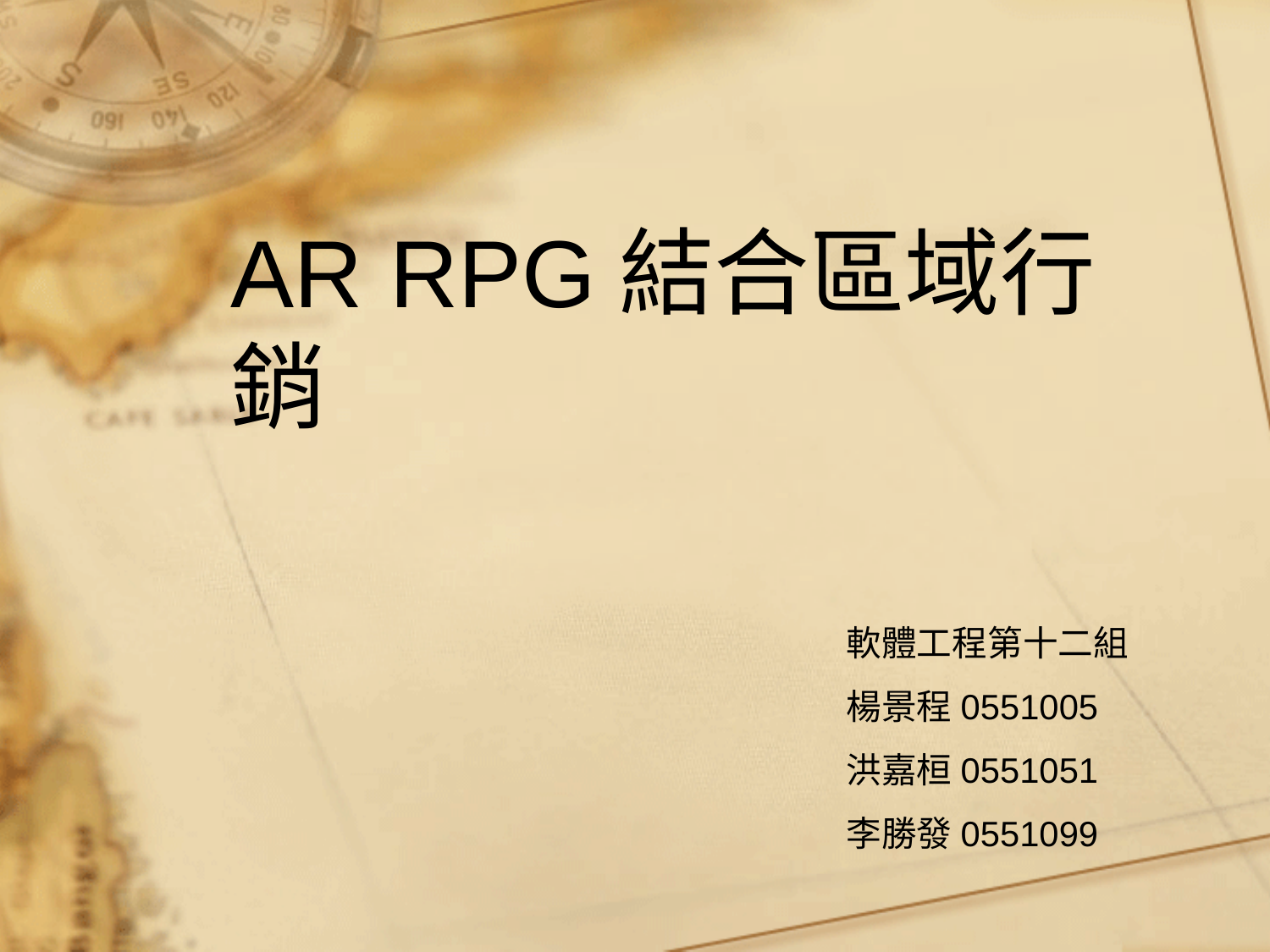

# AR RPG結合區域行銷
軟體工程第十二組
楊景程0551005
洪嘉桓0551051
李勝發0551099